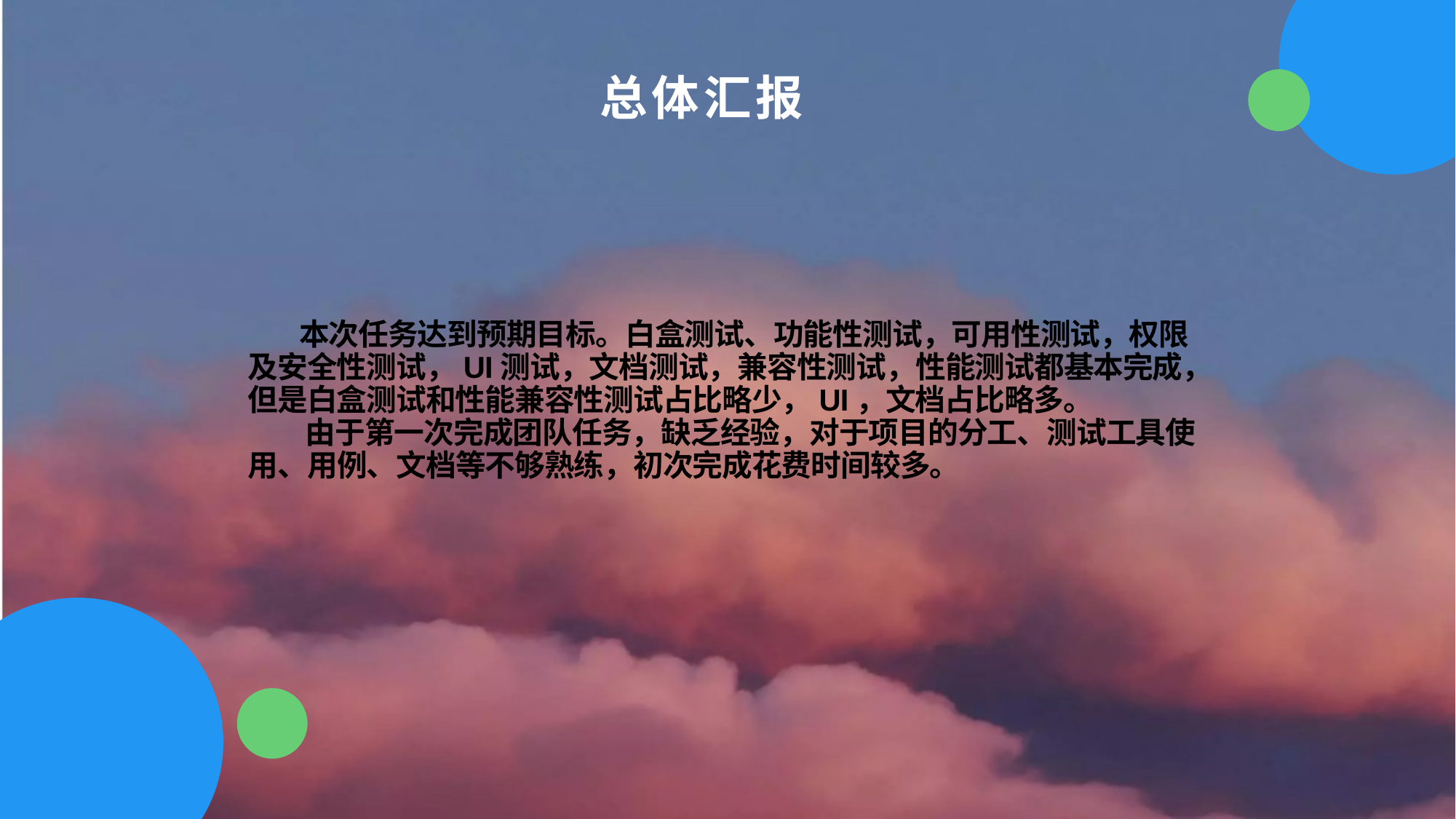

总体汇报

       本次任务达到预期目标。白盒测试、功能性测试，可用性测试，权限及安全性测试，UI测试，文档测试，兼容性测试，性能测试都基本完成，但是白盒测试和性能兼容性测试占比略少，UI，文档占比略多。
        由于第一次完成团队任务，缺乏经验，对于项目的分工、测试工具使用、用例、文档等不够熟练，初次完成花费时间较多。